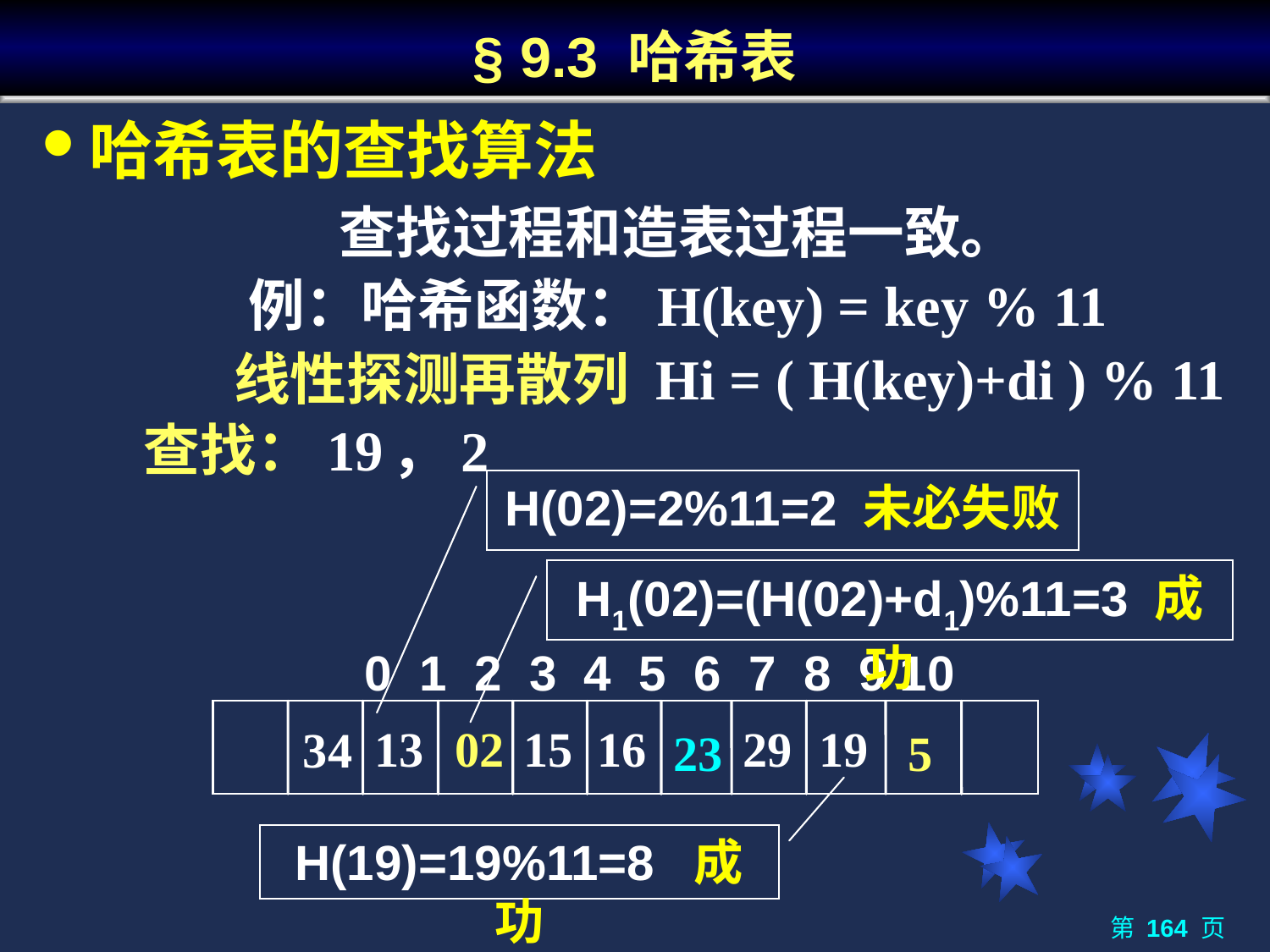

# § 9.3 哈希表
哈希表的查找算法
    查找过程和造表过程一致。
    例：哈希函数：H(key) = key % 11
            线性探测再散列 Hi = ( H(key)+di ) % 11
查找：19
，2
H(02)=2%11=2 未必失败
H1(02)=(H(02)+d1)%11=3 成功
 0  1  2  3  4  5  6  7  8  9 10

13
02
15
16
29
19
34
23
5
H(19)=19%11=8  成功
第 164 页